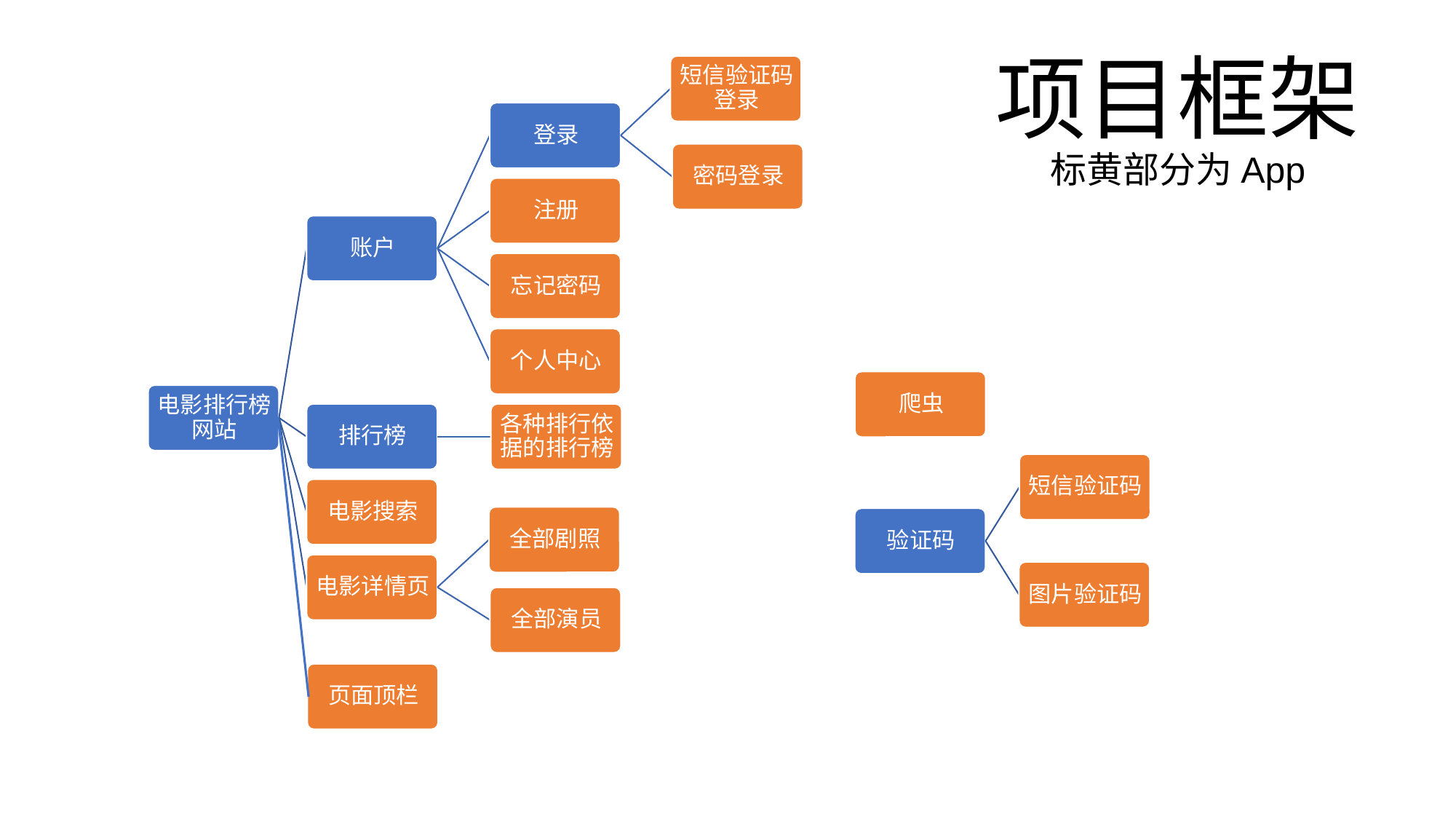

电影排行榜网站

账户

登录

短信验证码登录

密码登录

注册

忘记密码

个人中心

排行榜

各种排行依据的排行榜

电影搜索

电影详情页

全部剧照

全部演员
验证码

图片验证码

短信验证码
爬虫
页面顶栏
项目框架 标黄部分为App